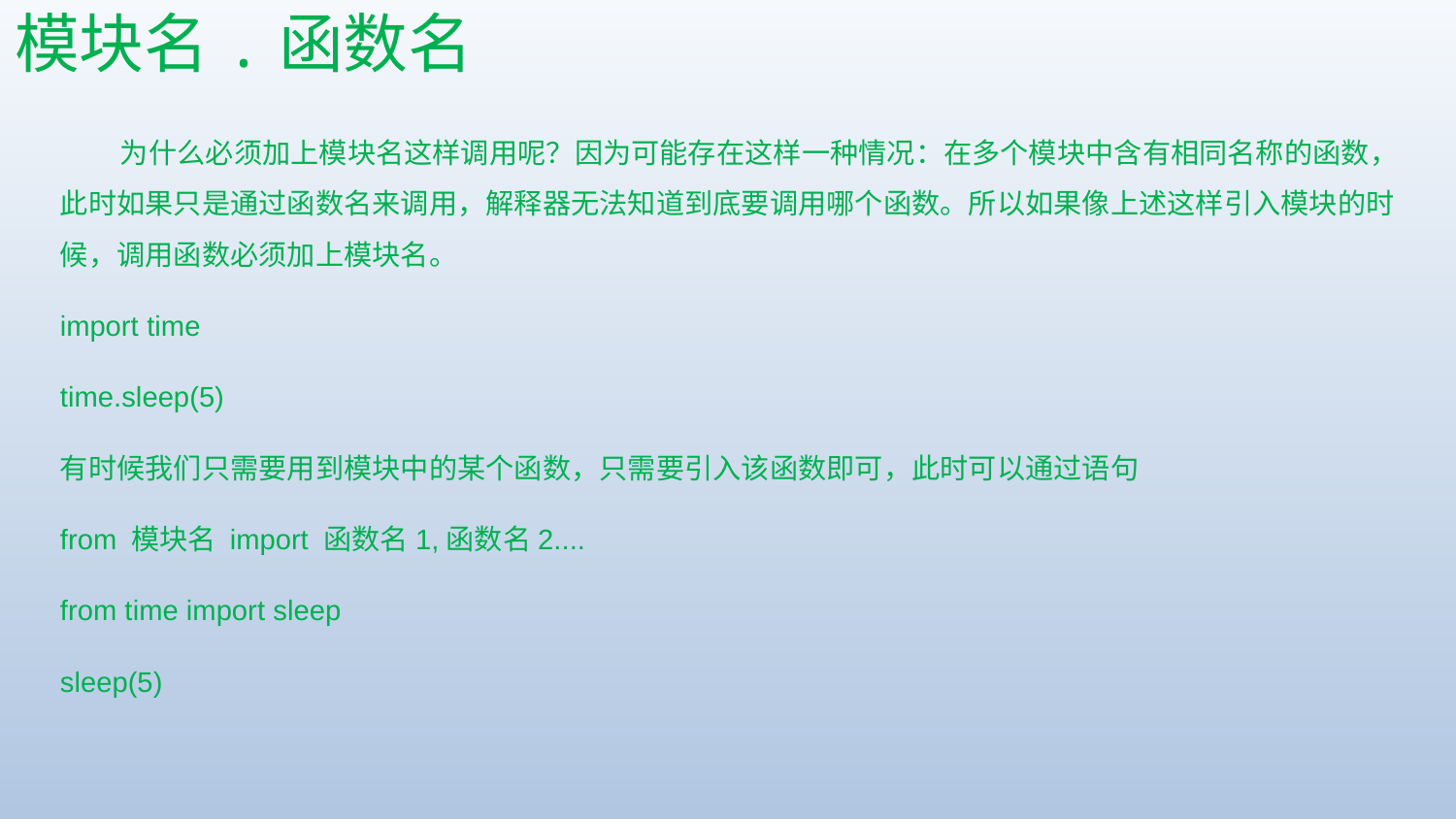

# 模块名.函数名
    　为什么必须加上模块名这样调用呢？因为可能存在这样一种情况：在多个模块中含有相同名称的函数，此时如果只是通过函数名来调用，解释器无法知道到底要调用哪个函数。所以如果像上述这样引入模块的时候，调用函数必须加上模块名。
import time
time.sleep(5)
有时候我们只需要用到模块中的某个函数，只需要引入该函数即可，此时可以通过语句
from 模块名 import 函数名1,函数名2....
from time import sleep
sleep(5)